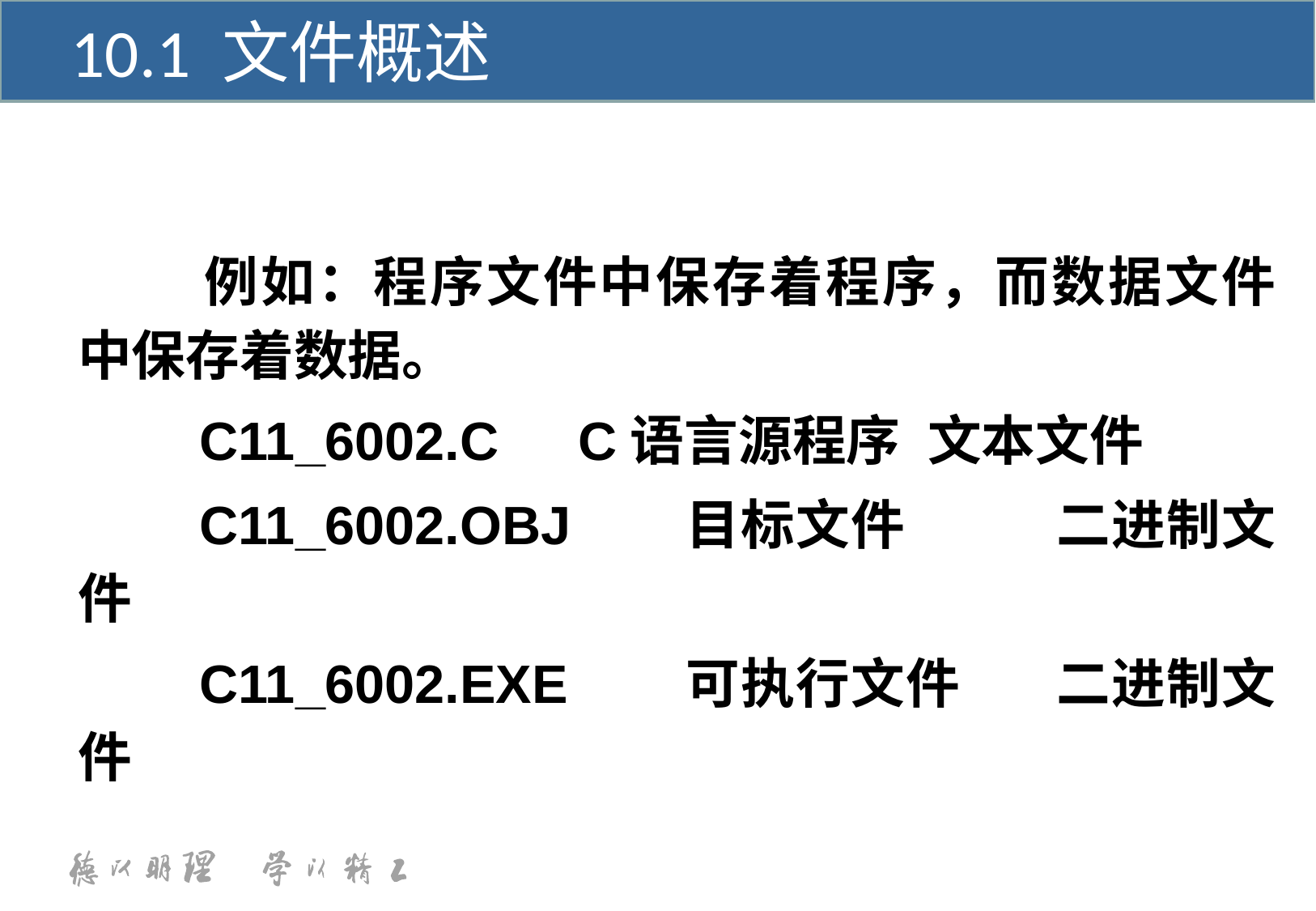

10.1 文件概述
		例如：程序文件中保存着程序，而数据文件中保存着数据。
		C11_6002.C	 C语言源程序	文本文件
		C11_6002.OBJ	目标文件		二进制文件
		C11_6002.EXE	可执行文件	二进制文件